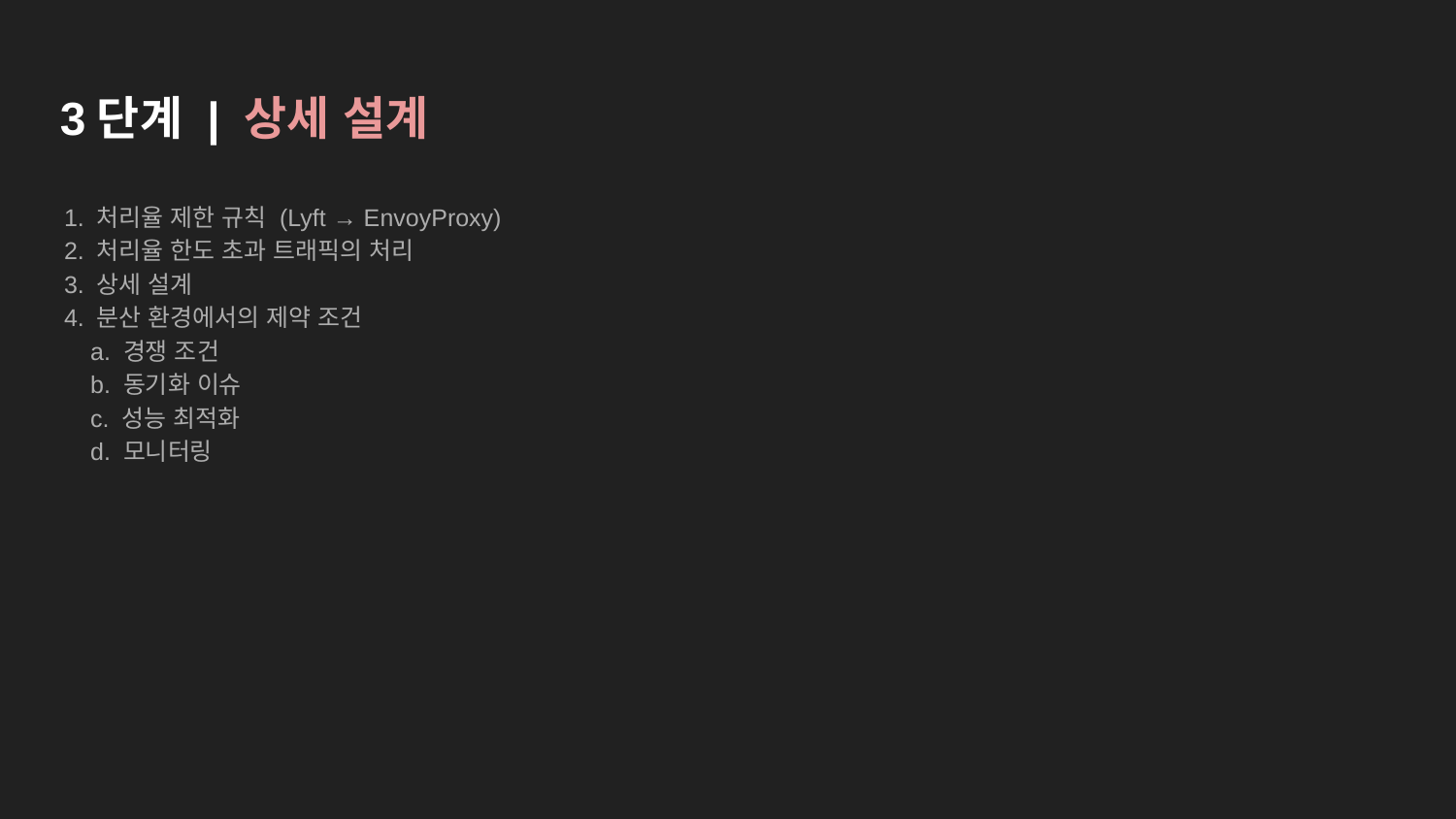

# 3단계 | 상세 설계
1. 처리율 제한 규칙 (Lyft → EnvoyProxy)
2. 처리율 한도 초과 트래픽의 처리
3. 상세 설계
4. 분산 환경에서의 제약 조건
   a. 경쟁 조건
   b. 동기화 이슈
   c. 성능 최적화
   d. 모니터링